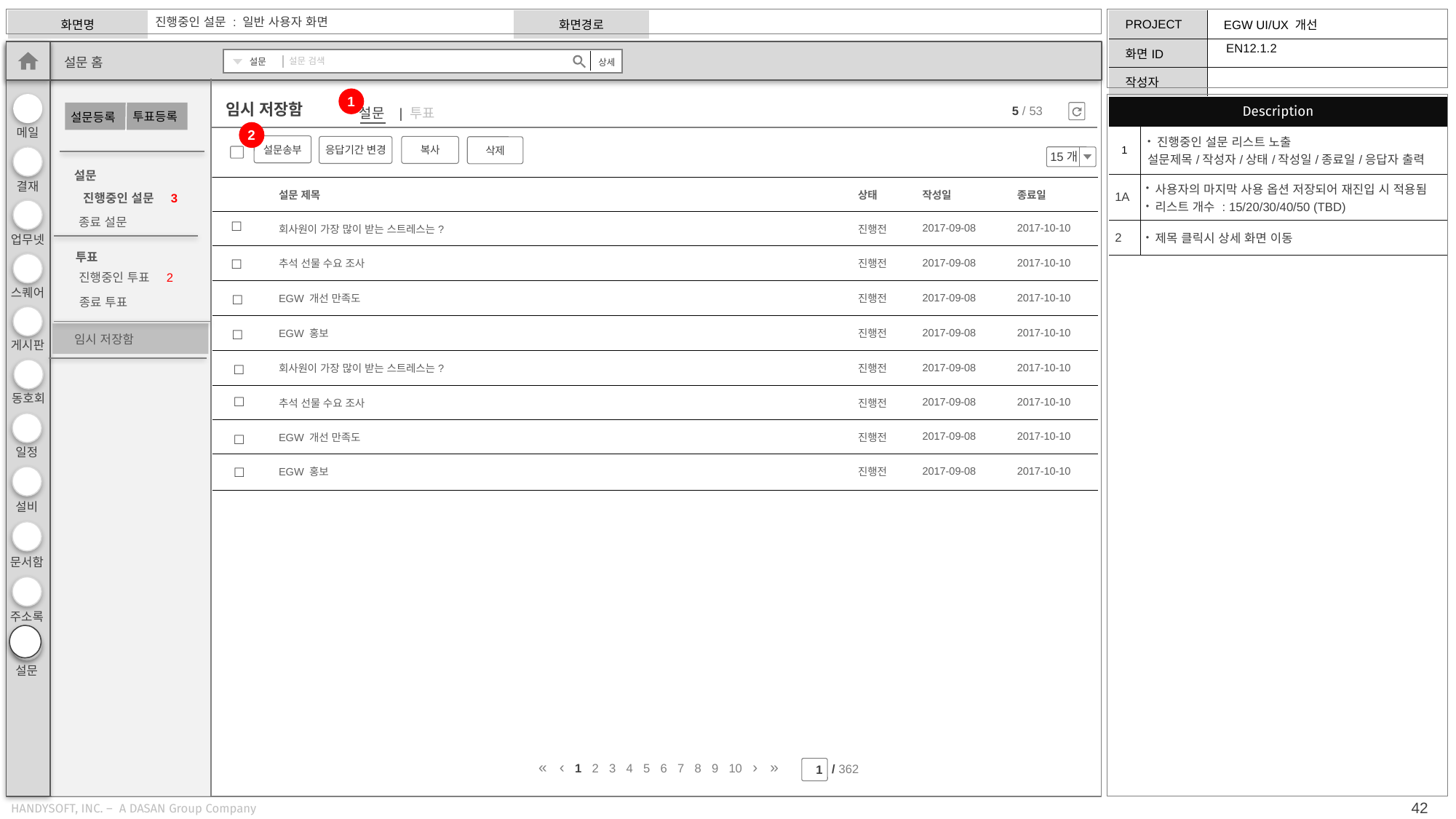

진행중인 설문 : 일반 사용자 화면

EN12.1.2

설문

설문 검색
상세
설문 홈

투표등록
설문등록
설문
진행중인 설문    3
종료 설문
투표
진행중인 투표    2
종료 투표

임시 저장함
1

| Description |  |
| --- | --- |
| 1 | 진행중인 설문 리스트 노출 설문제목/작성자/상태/작성일/종료일/응답자 출력 |
| 1A | 사용자의 마지막 사용 옵션 저장되어 재진입 시 적용됨 리스트 개수 : 15/20/30/40/50 (TBD) |
| 2 | 제목 클릭시 상세 화면 이동 |
임시 저장함

5 / 53
설문   | 투표
2

설문송부
복사
응답기간 변경
삭제
 15개

|  | 설문 제목 | 상태 | 작성일 | 종료일 |
| --- | --- | --- | --- | --- |
|  | 회사원이 가장 많이 받는 스트레스는? | 진행전 | 2017-09-08 | 2017-10-10 |
|  | 추석 선물 수요 조사 | 진행전 | 2017-09-08 | 2017-10-10 |
|  | EGW 개선 만족도 | 진행전 | 2017-09-08 | 2017-10-10 |
|  | EGW 홍보 | 진행전 | 2017-09-08 | 2017-10-10 |
|  | 회사원이 가장 많이 받는 스트레스는? | 진행전 | 2017-09-08 | 2017-10-10 |
|  | 추석 선물 수요 조사 | 진행전 | 2017-09-08 | 2017-10-10 |
|  | EGW 개선 만족도 | 진행전 | 2017-09-08 | 2017-10-10 |
|  | EGW 홍보 | 진행전 | 2017-09-08 | 2017-10-10 |
□
□
□
□
□
□
□
□

«   ‹   1   2   3   4   5   6   7   8   9   10   ›   »
1
/ 362